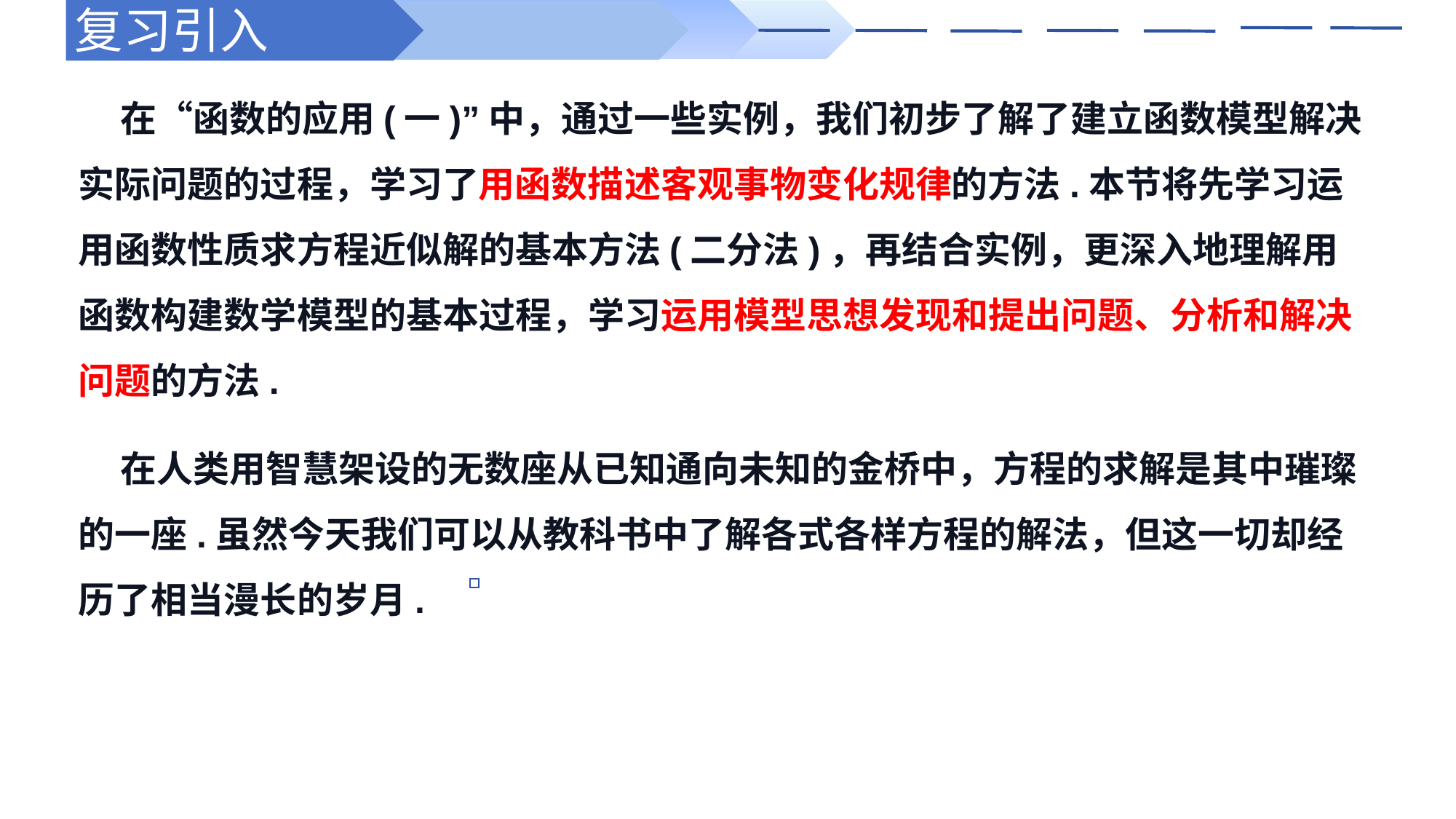

复习引入

    在“函数的应用(一)”中，通过一些实例，我们初步了解了建立函数模型解决实际问题的过程，学习了用函数描述客观事物变化规律的方法.本节将先学习运用函数性质求方程近似解的基本方法(二分法)，再结合实例，更深入地理解用函数构建数学模型的基本过程，学习运用模型思想发现和提出问题、分析和解决问题的方法.
    在人类用智慧架设的无数座从已知通向未知的金桥中，方程的求解是其中璀璨的一座.虽然今天我们可以从教科书中了解各式各样方程的解法，但这一切却经历了相当漫长的岁月.